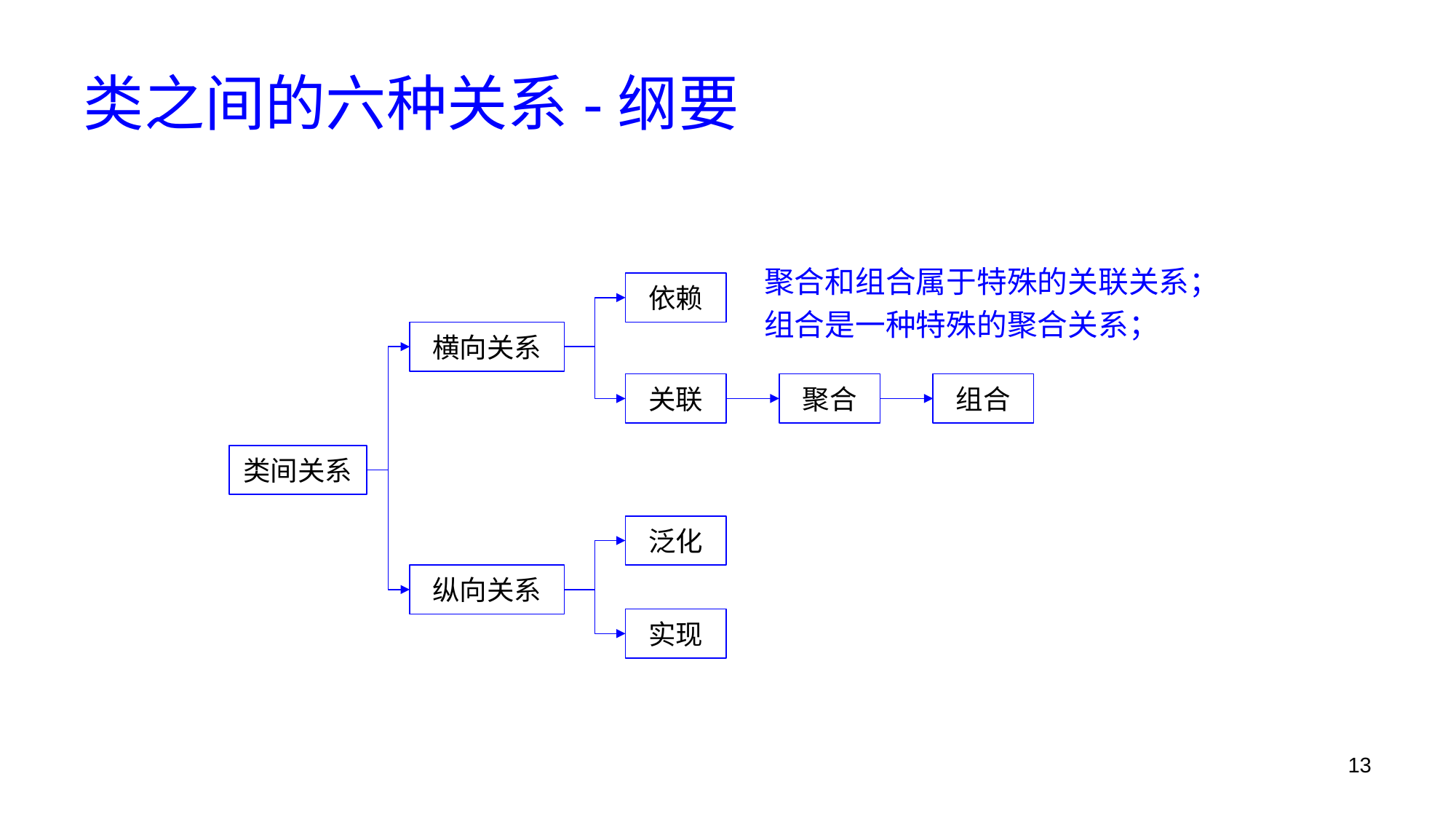

# 类之间的六种关系-纲要
聚合和组合属于特殊的关联关系；
组合是一种特殊的聚合关系；
依赖
横向关系
关联
聚合
组合
类间关系
泛化
纵向关系
实现
13